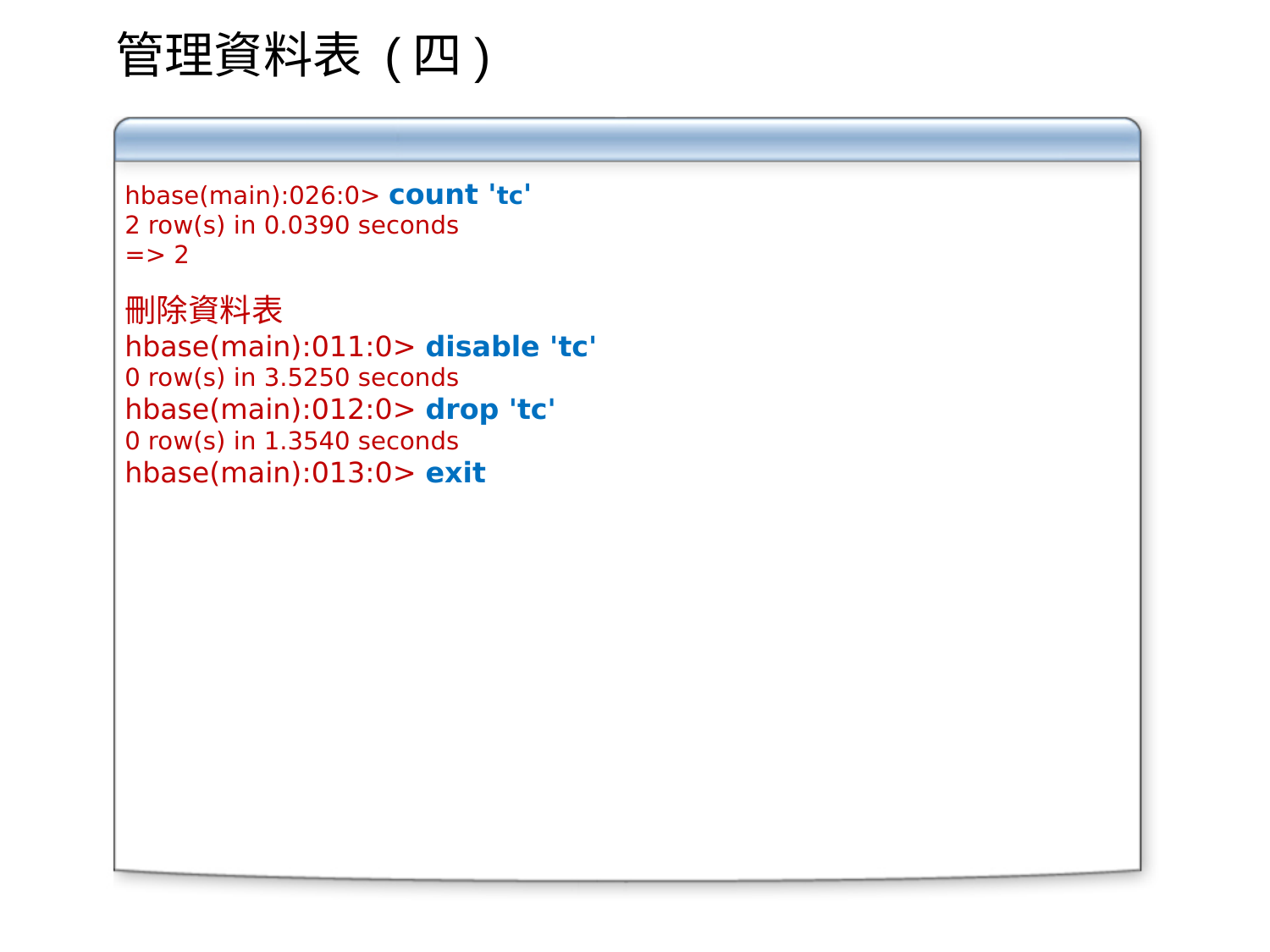

管理資料表 (四)
hbase(main):026:0> count 'tc'
2 row(s) in 0.0390 seconds
=> 2

刪除資料表
hbase(main):011:0> disable 'tc'
0 row(s) in 3.5250 seconds
hbase(main):012:0> drop 'tc'
0 row(s) in 1.3540 seconds
hbase(main):013:0> exit